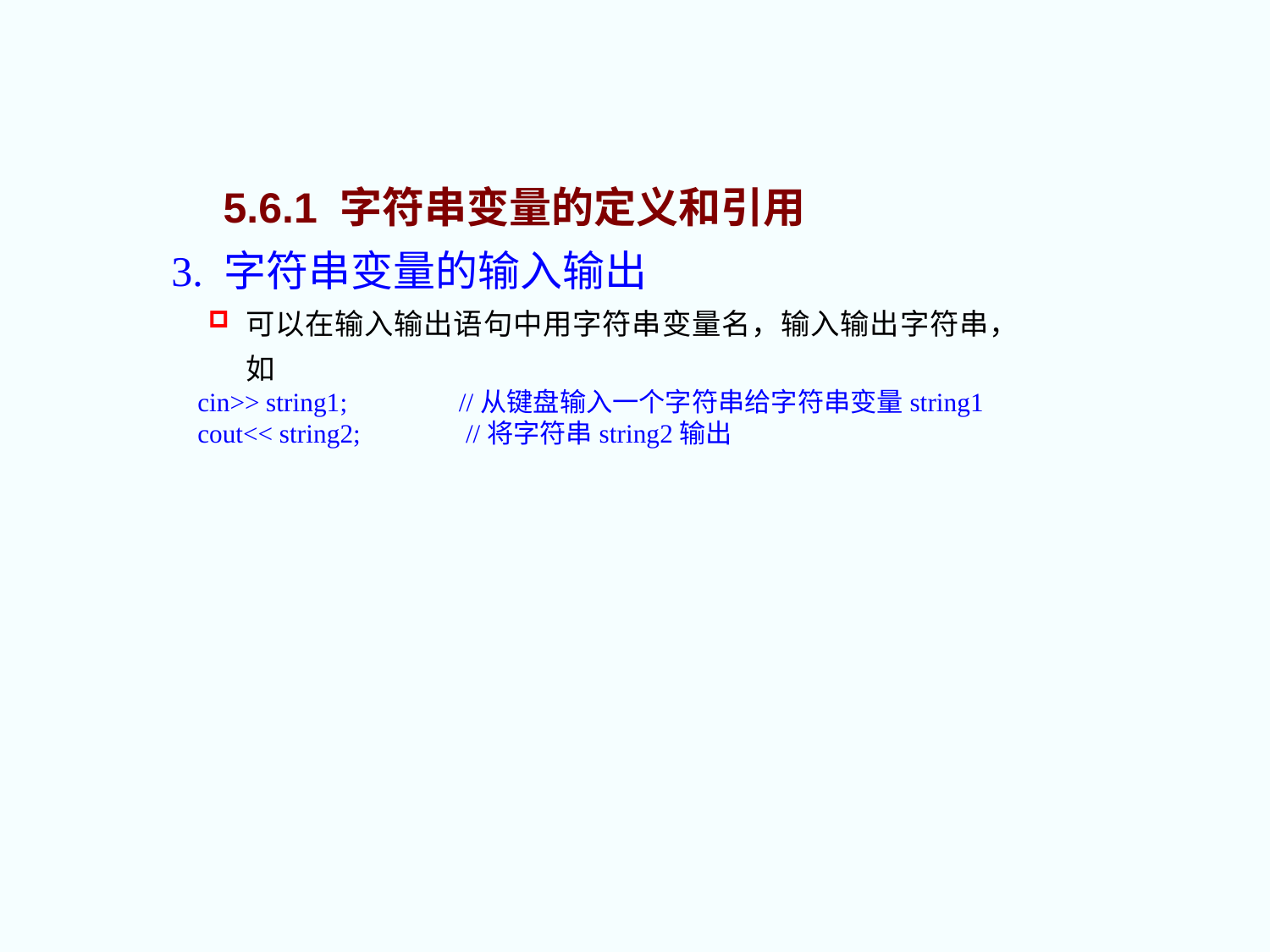

5.6.1 字符串变量的定义和引用
3. 字符串变量的输入输出
可以在输入输出语句中用字符串变量名，输入输出字符串，如
    cin>> string1;                 //从键盘输入一个字符串给字符串变量string1
    cout<< string2;                //将字符串string2输出